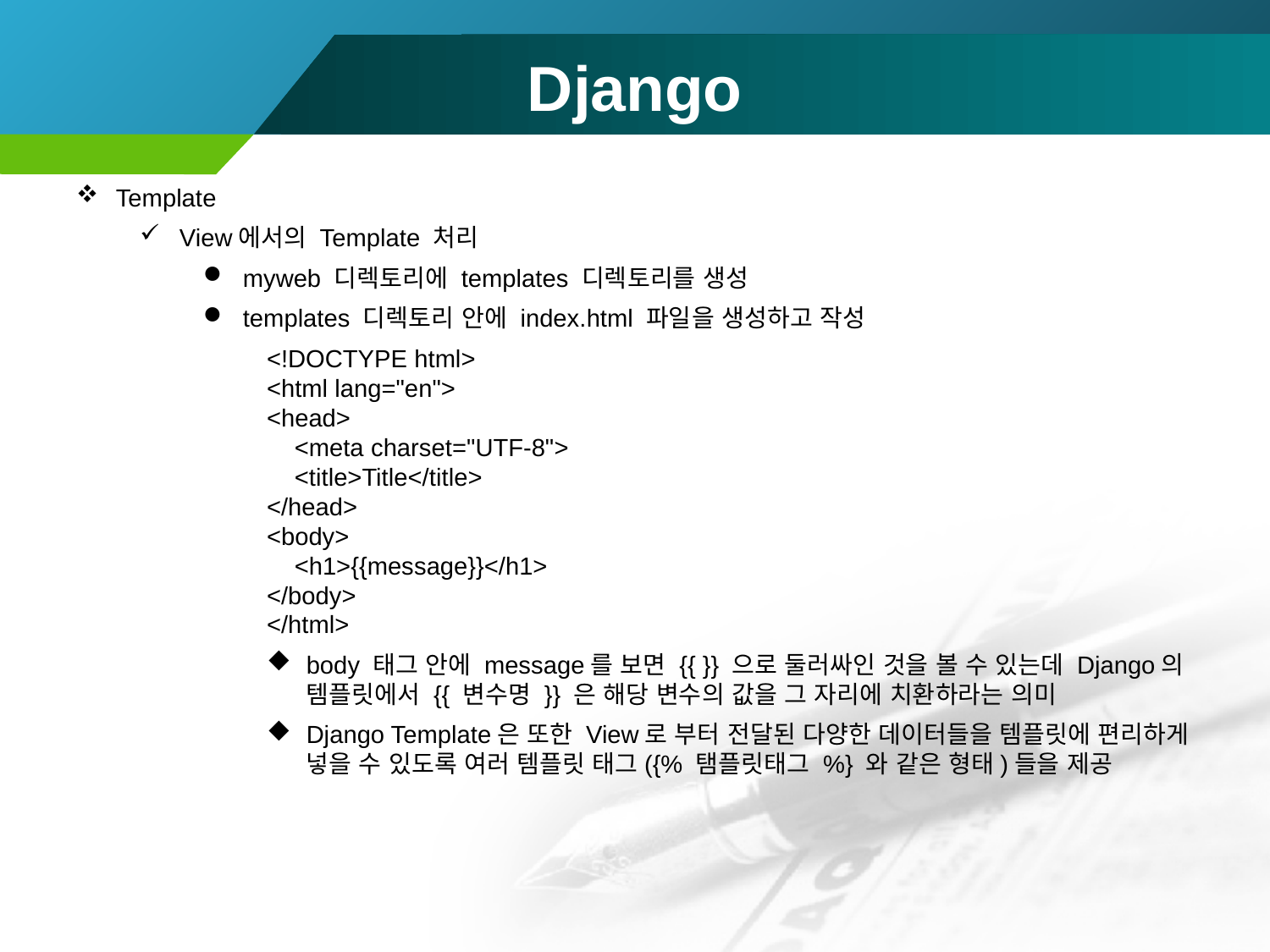

# Django
Template
View에서의 Template 처리
myweb 디렉토리에 templates 디렉토리를 생성
templates 디렉토리 안에 index.html 파일을 생성하고 작성
<!DOCTYPE html>
<html lang="en">
<head>
    <meta charset="UTF-8">
    <title>Title</title>
</head>
<body>
    <h1>{{message}}</h1>
</body>
</html>
body 태그 안에 message를 보면 {{ }} 으로 둘러싸인 것을 볼 수 있는데 Django의 템플릿에서 {{ 변수명 }} 은 해당 변수의 값을 그 자리에 치환하라는 의미
Django Template은 또한 View로 부터 전달된 다양한 데이터들을 템플릿에 편리하게 넣을 수 있도록 여러 템플릿 태그({% 탬플릿태그 %} 와 같은 형태)들을 제공